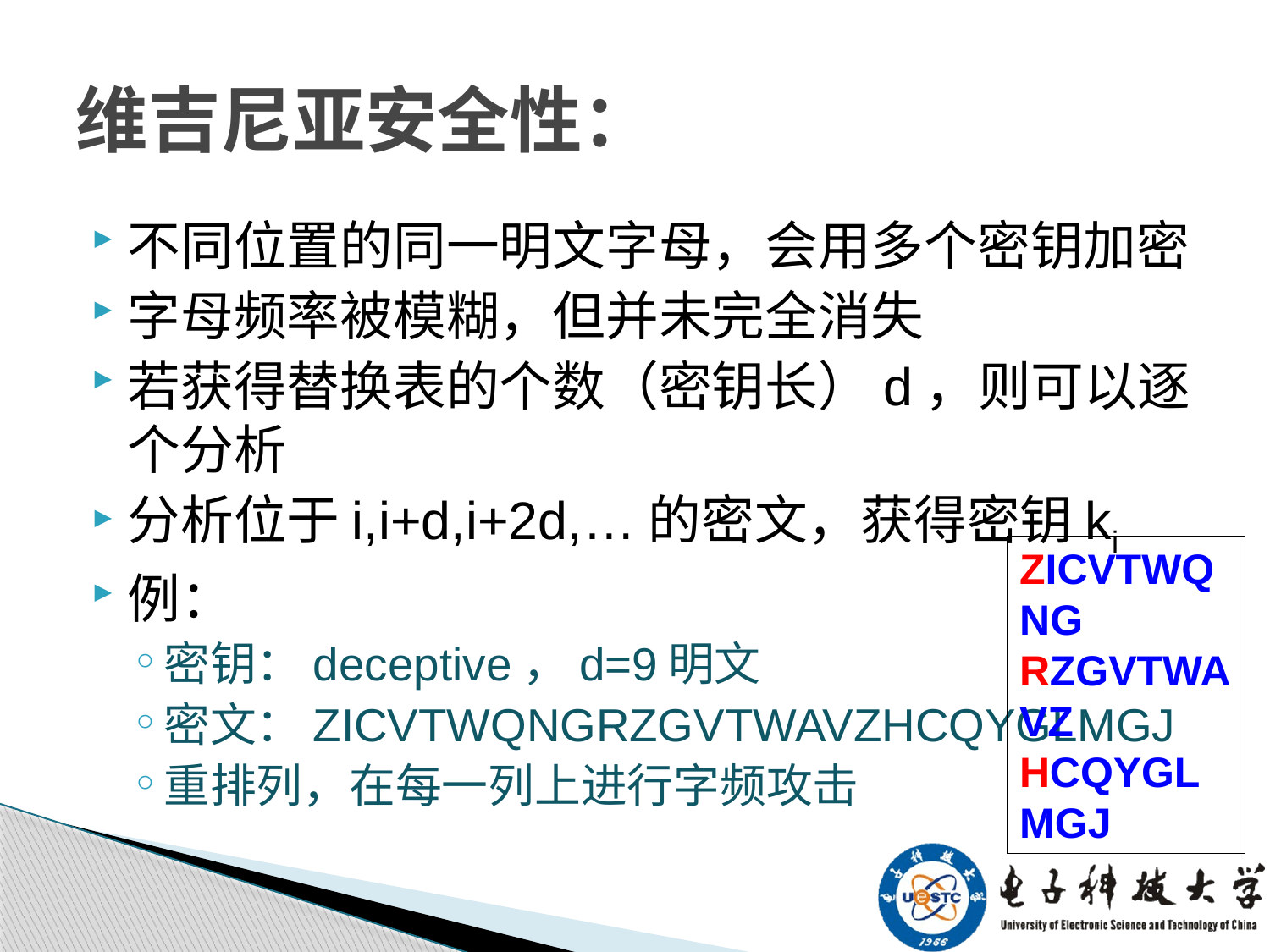

# 维吉尼亚安全性：
不同位置的同一明文字母，会用多个密钥加密
字母频率被模糊，但并未完全消失
若获得替换表的个数（密钥长）d，则可以逐个分析
分析位于i,i+d,i+2d,…的密文，获得密钥ki
例：
密钥：deceptive，d=9明文
密文：ZICVTWQNGRZGVTWAVZHCQYGLMGJ
重排列，在每一列上进行字频攻击
ZICVTWQNG
RZGVTWAVZ
HCQYGLMGJ
53